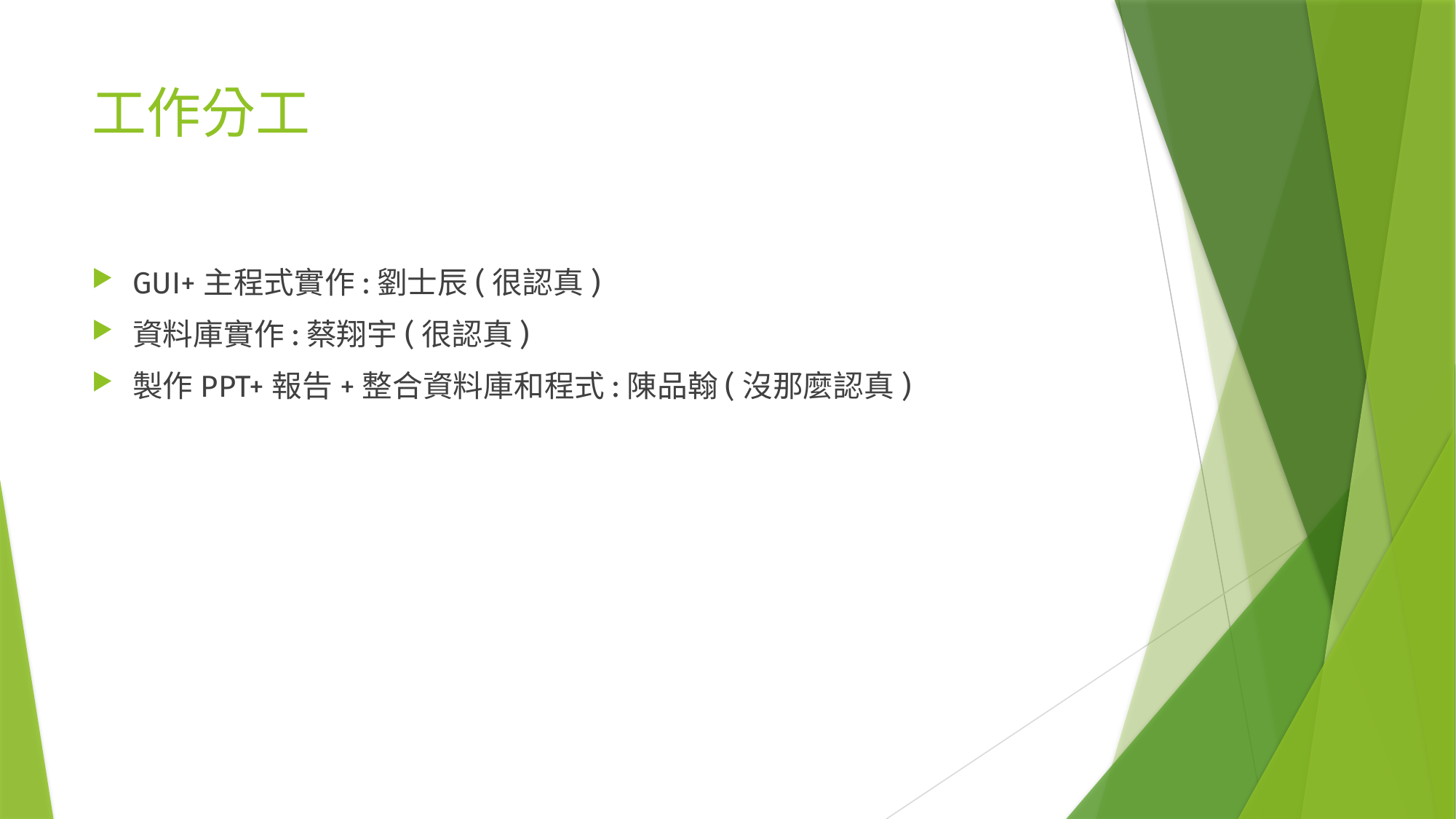

# 工作分工
GUI+主程式實作:劉士辰(很認真)
資料庫實作:蔡翔宇(很認真)
製作PPT+報告+整合資料庫和程式:陳品翰(沒那麼認真)